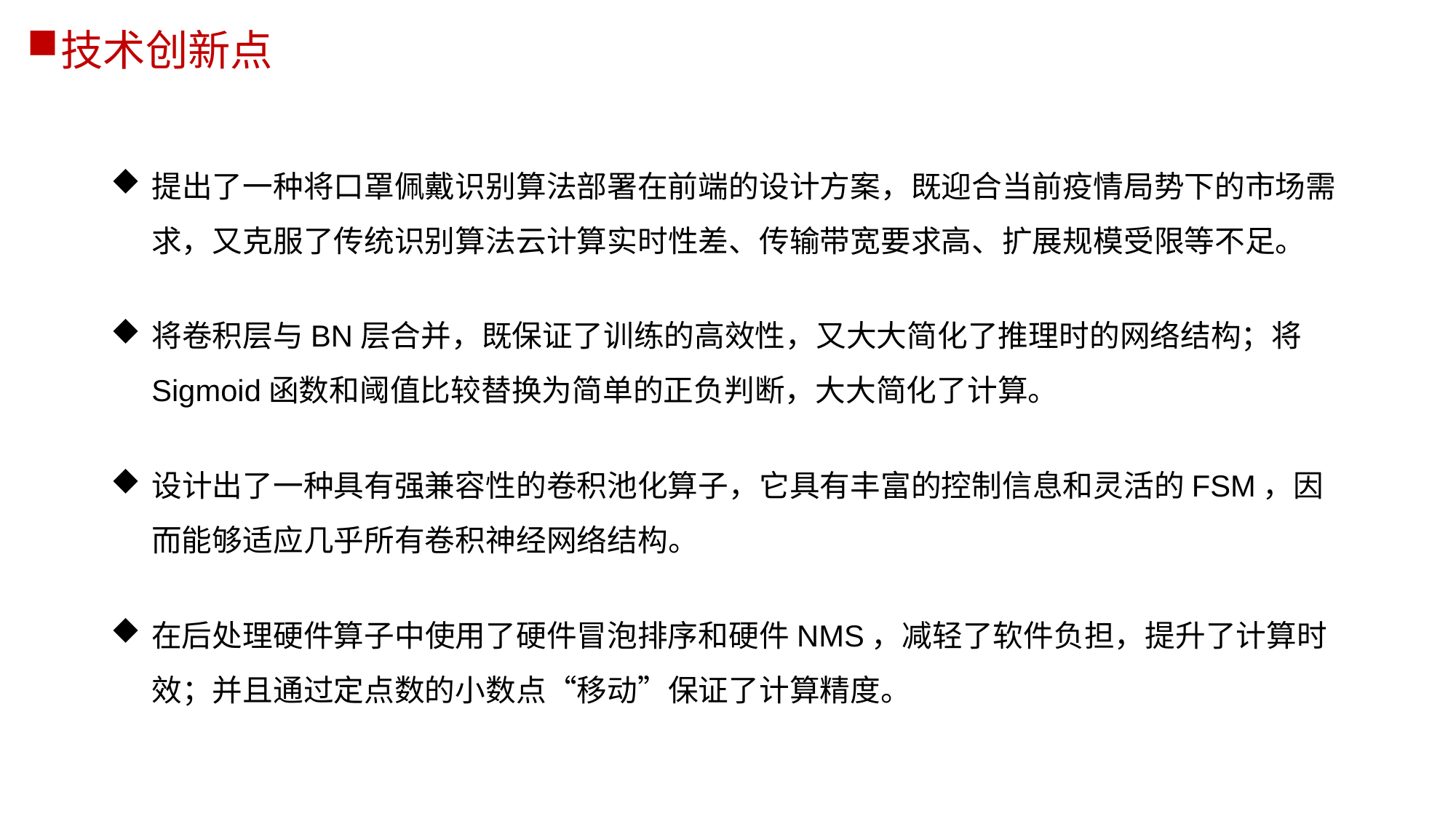

技术创新点
提出了一种将口罩佩戴识别算法部署在前端的设计方案，既迎合当前疫情局势下的市场需求，又克服了传统识别算法云计算实时性差、传输带宽要求高、扩展规模受限等不足。
将卷积层与BN层合并，既保证了训练的高效性，又大大简化了推理时的网络结构；将Sigmoid函数和阈值比较替换为简单的正负判断，大大简化了计算。
设计出了一种具有强兼容性的卷积池化算子，它具有丰富的控制信息和灵活的FSM，因而能够适应几乎所有卷积神经网络结构。
在后处理硬件算子中使用了硬件冒泡排序和硬件NMS，减轻了软件负担，提升了计算时效；并且通过定点数的小数点“移动”保证了计算精度。